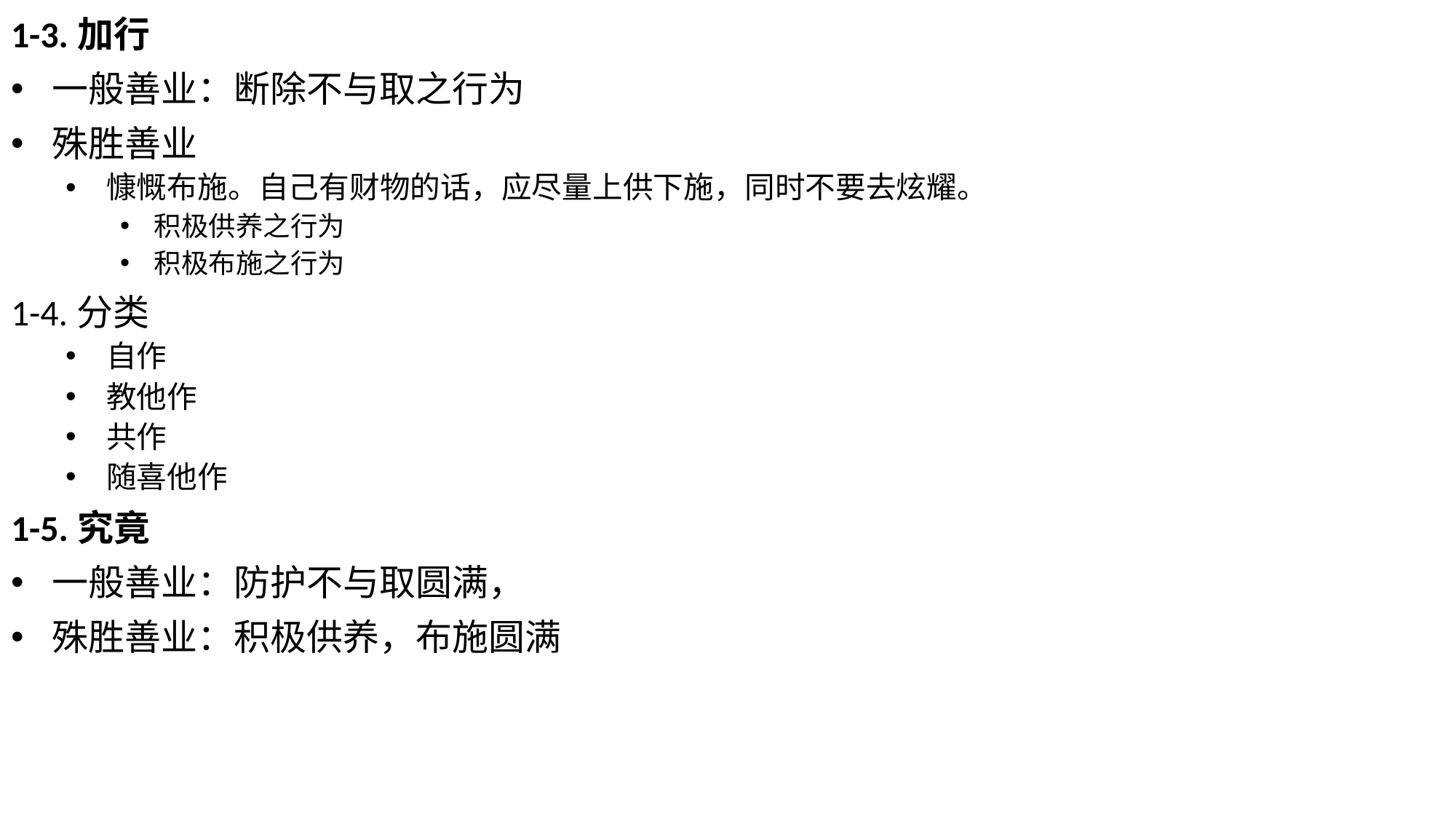

1-3.加行
一般善业：断除不与取之行为
殊胜善业
慷慨布施。自己有财物的话，应尽量上供下施，同时不要去炫耀。
积极供养之行为
积极布施之行为
1-4.分类
自作
教他作
共作
随喜他作
1-5.究竟
一般善业：防护不与取圆满，
殊胜善业：积极供养，布施圆满